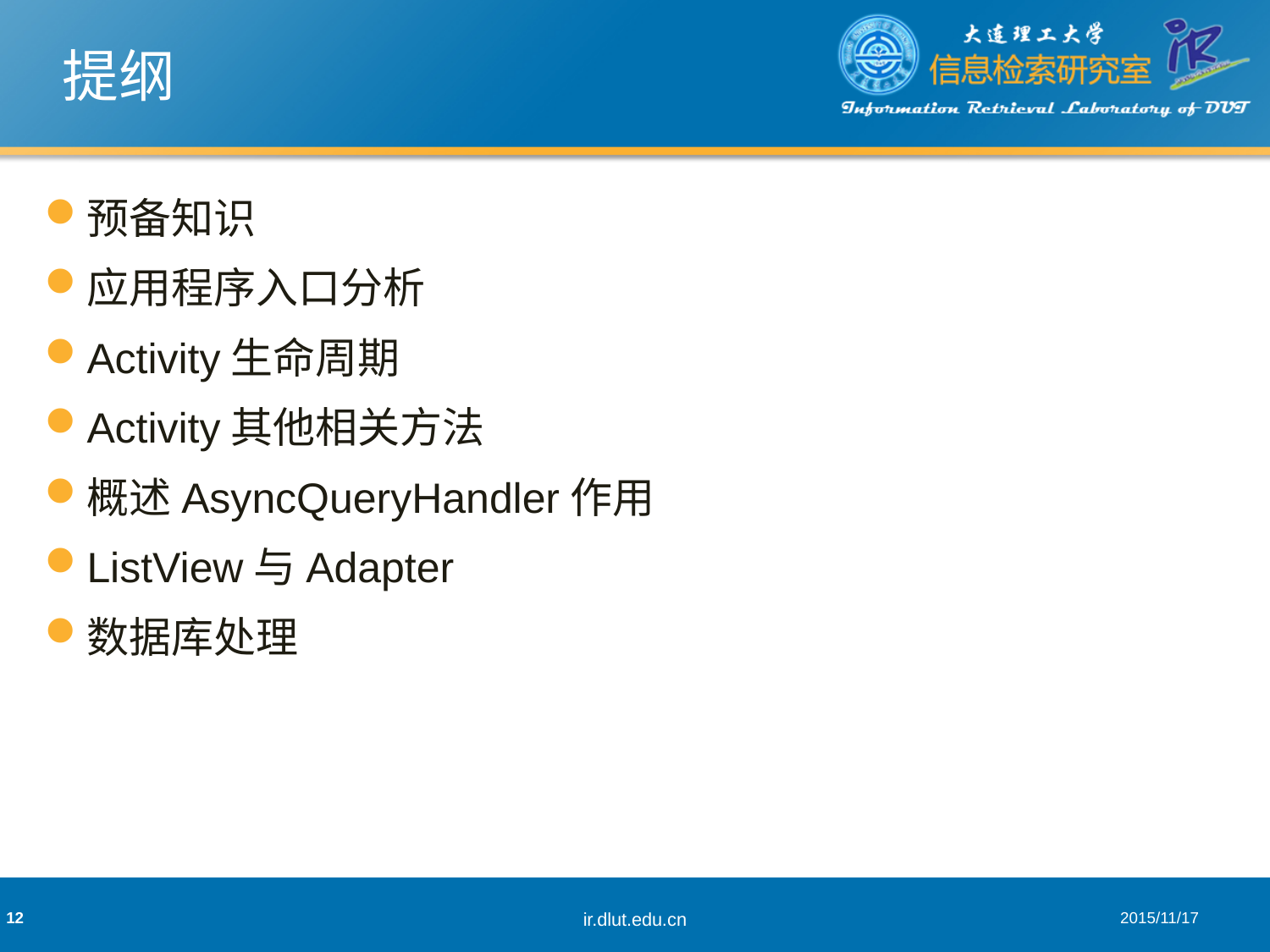

# 提纲
预备知识
应用程序入口分析
Activity生命周期
Activity其他相关方法
概述AsyncQueryHandler作用
ListView与Adapter
数据库处理